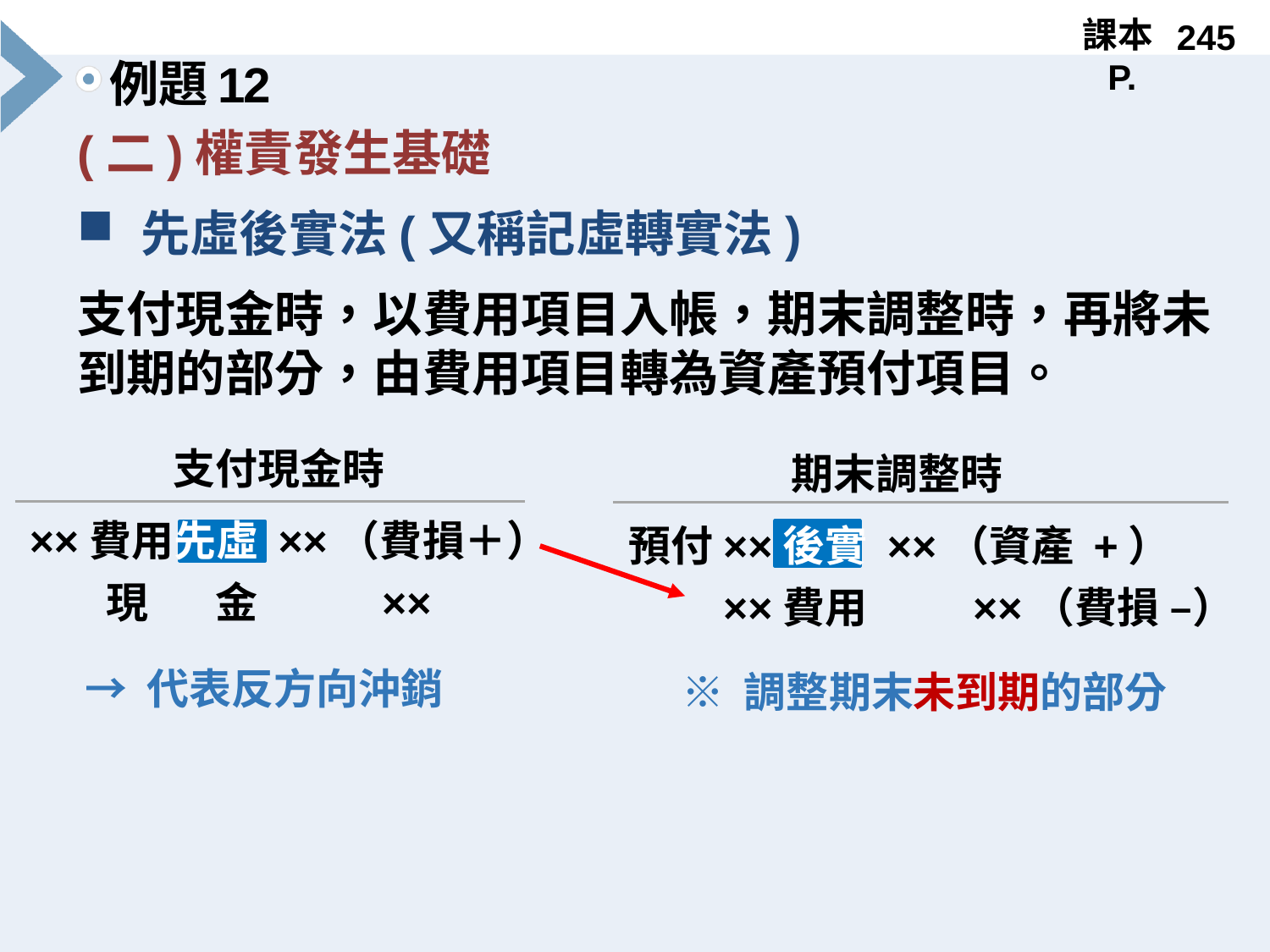

245
# 12
(二)權責發生基礎
先虛後實法(又稱記虛轉實法)
支付現金時，以費用項目入帳，期末調整時，再將未到期的部分，由費用項目轉為資產預付項目。
              支付現金時
××費用先虛 ××（費損＋）
       現       金            ××

                期末調整時
預付××後實 ××（資產 +）
        ××費用          ××（費損 –）

→ 代表反方向沖銷
※ 調整期末未到期的部分